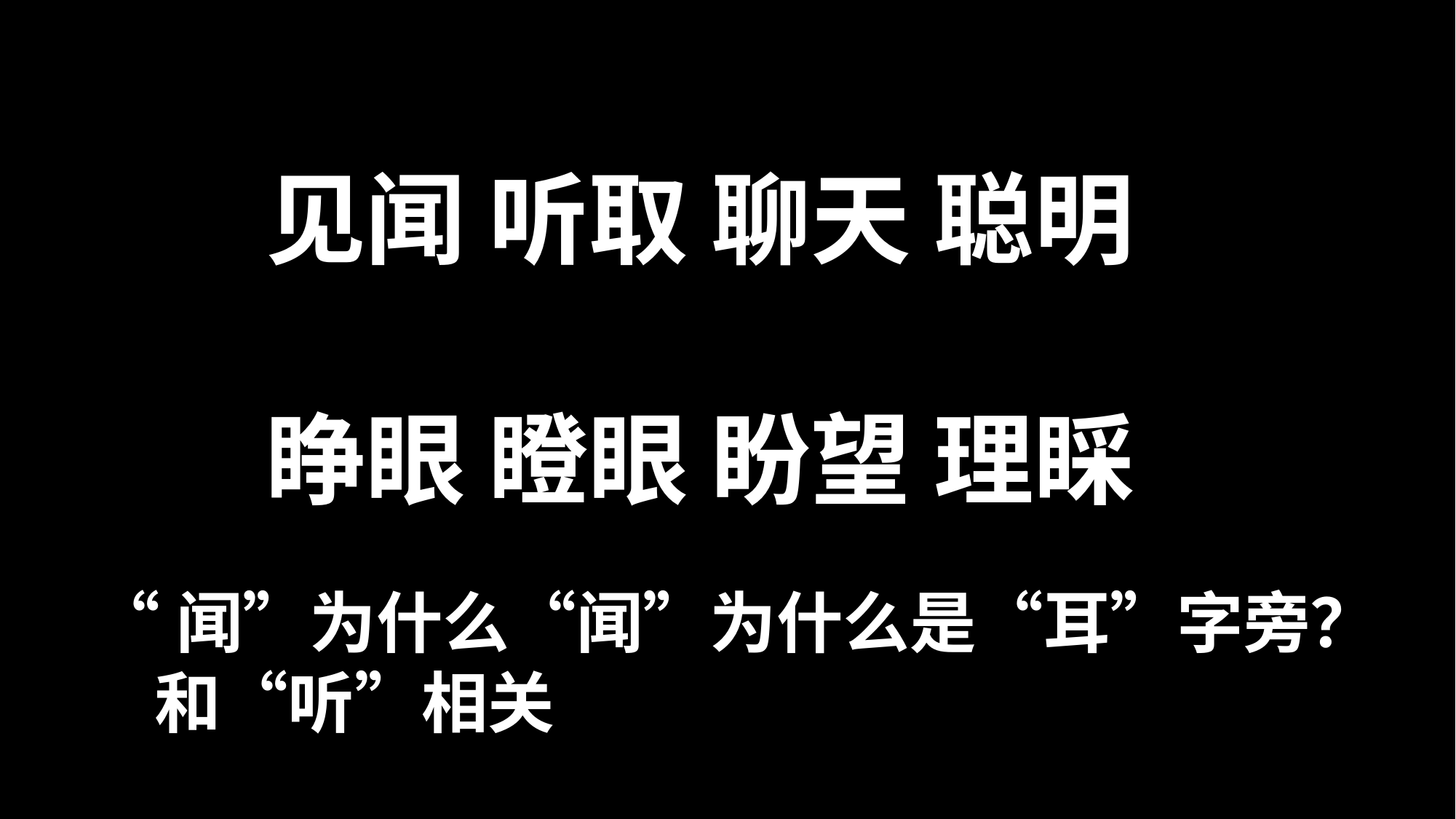

见闻 听取 聊天 聪明

睁眼 瞪眼 盼望 理睬
“闻”为什么“闻”为什么是“耳”字旁？
   和“听”相关